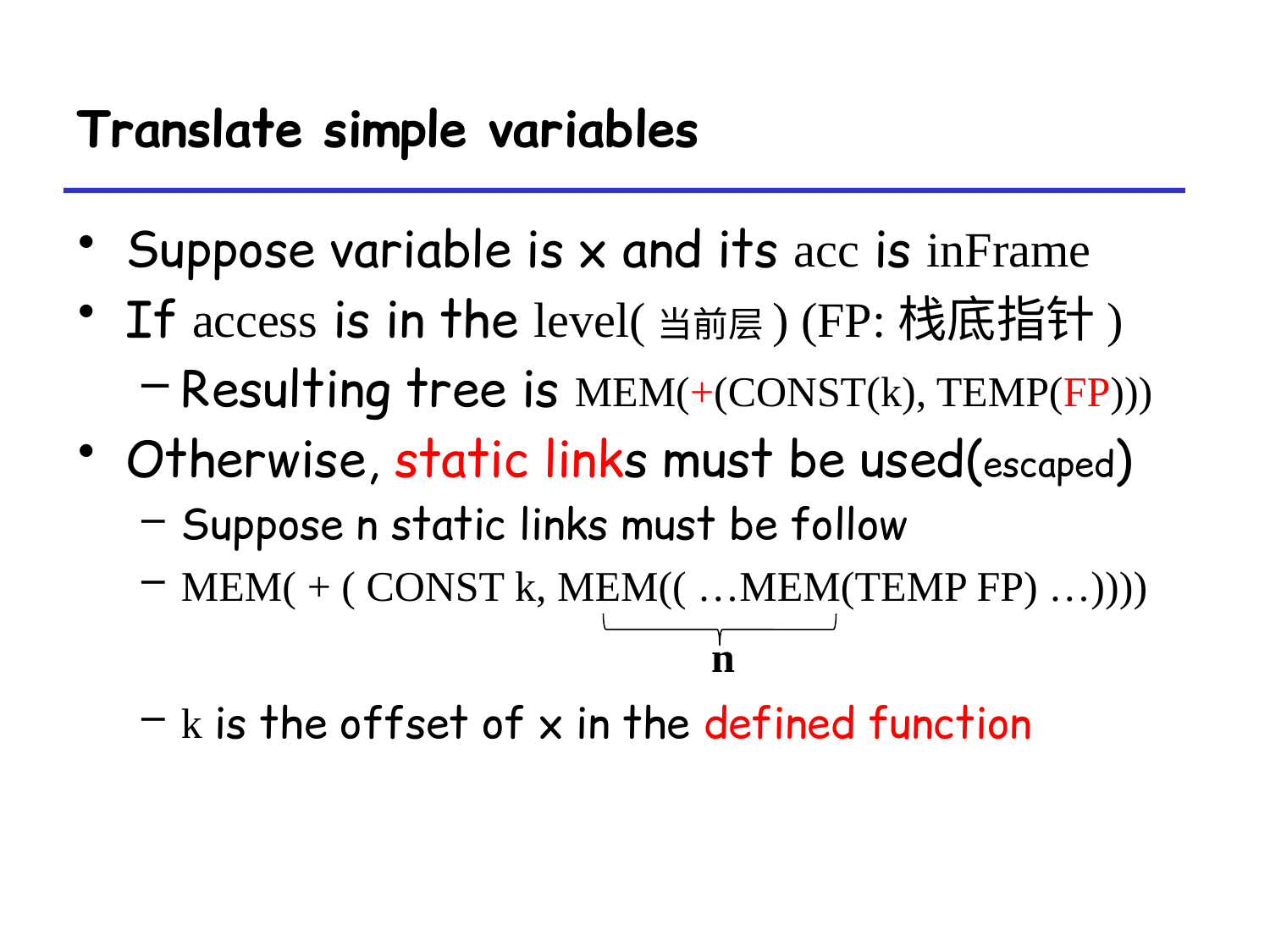

# Translate simple variables
Suppose variable is x and its acc is inFrame
If access is in the level(当前层) (FP:栈底指针)
Resulting tree is MEM(+(CONST(k), TEMP(FP)))
Otherwise, static links must be used(escaped)
Suppose n static links must be follow
MEM( + ( CONST k, MEM(( …MEM(TEMP FP) …))))

k is the offset of x in the defined function

n

24